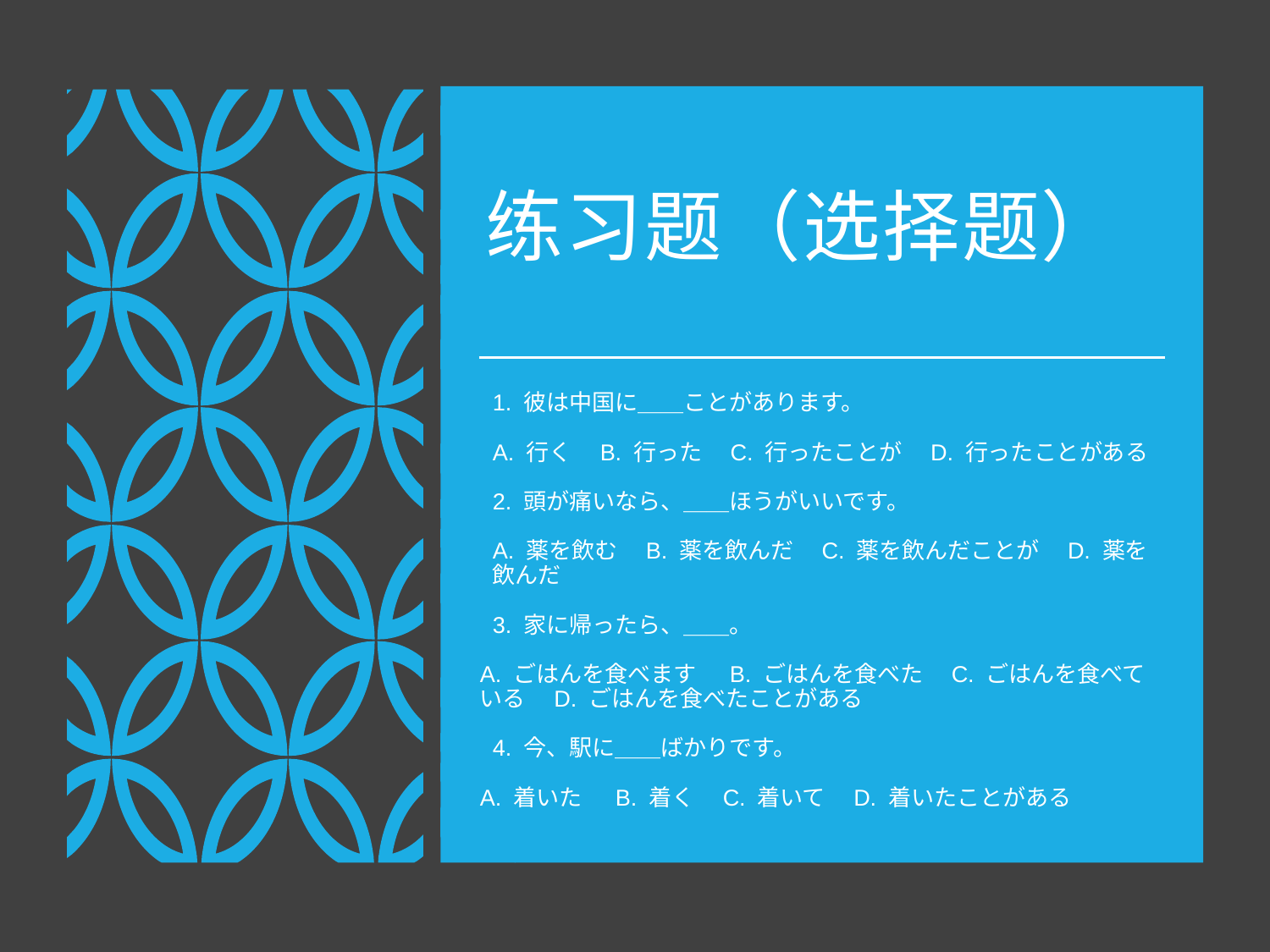

# 练习题（选择题）

1. 彼は中国に＿＿ことがあります。
A. 行く　B. 行った　C. 行ったことが　D. 行ったことがある
2. 頭が痛いなら、＿＿ほうがいいです。
A. 薬を飲む　B. 薬を飲んだ　C. 薬を飲んだことが　D. 薬を飲んだ
3. 家に帰ったら、＿＿。
A. ごはんを食べます 　B. ごはんを食べた　C. ごはんを食べている　D. ごはんを食べたことがある
4. 今、駅に＿＿ばかりです。
A. 着いた 　B. 着く　C. 着いて　D. 着いたことがある